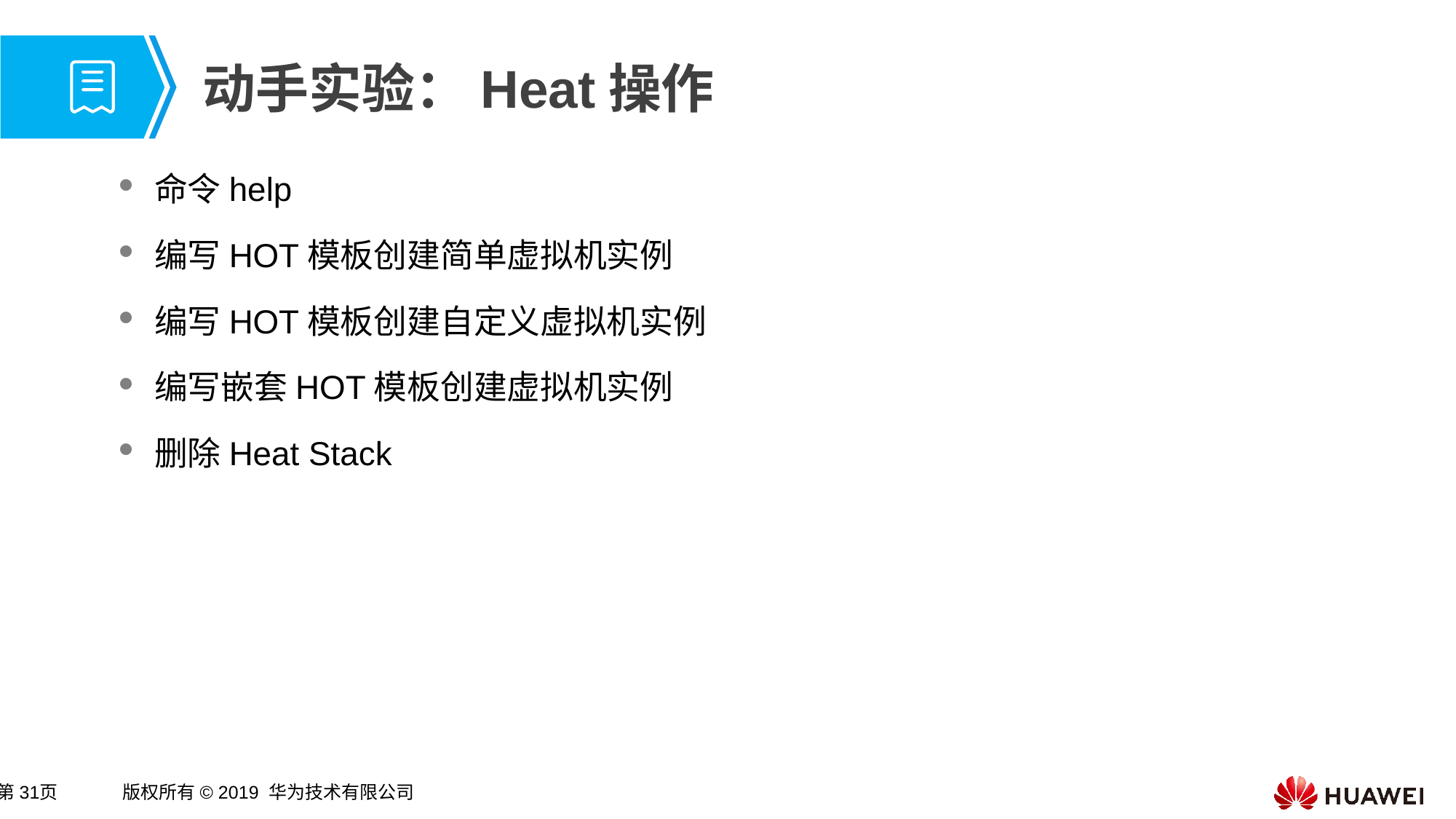

# 动手实验：Heat操作
命令help
编写HOT模板创建简单虚拟机实例
编写HOT模板创建自定义虚拟机实例
编写嵌套HOT模板创建虚拟机实例
删除Heat Stack